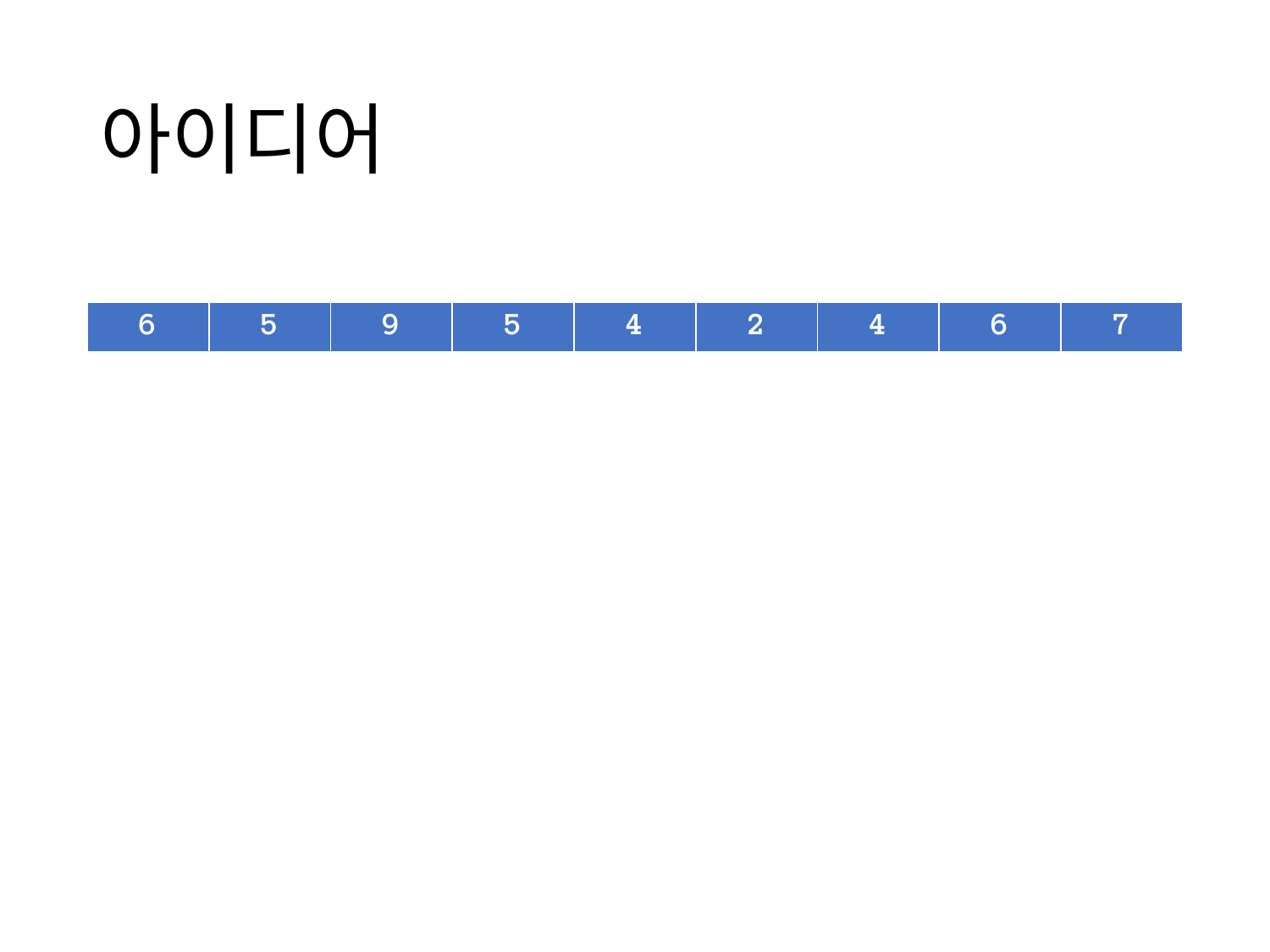

# 아이디어
| 6 | 5 | 9 | 5 | 4 | 2 | 4 | 6 | 7 |
| --- | --- | --- | --- | --- | --- | --- | --- | --- |